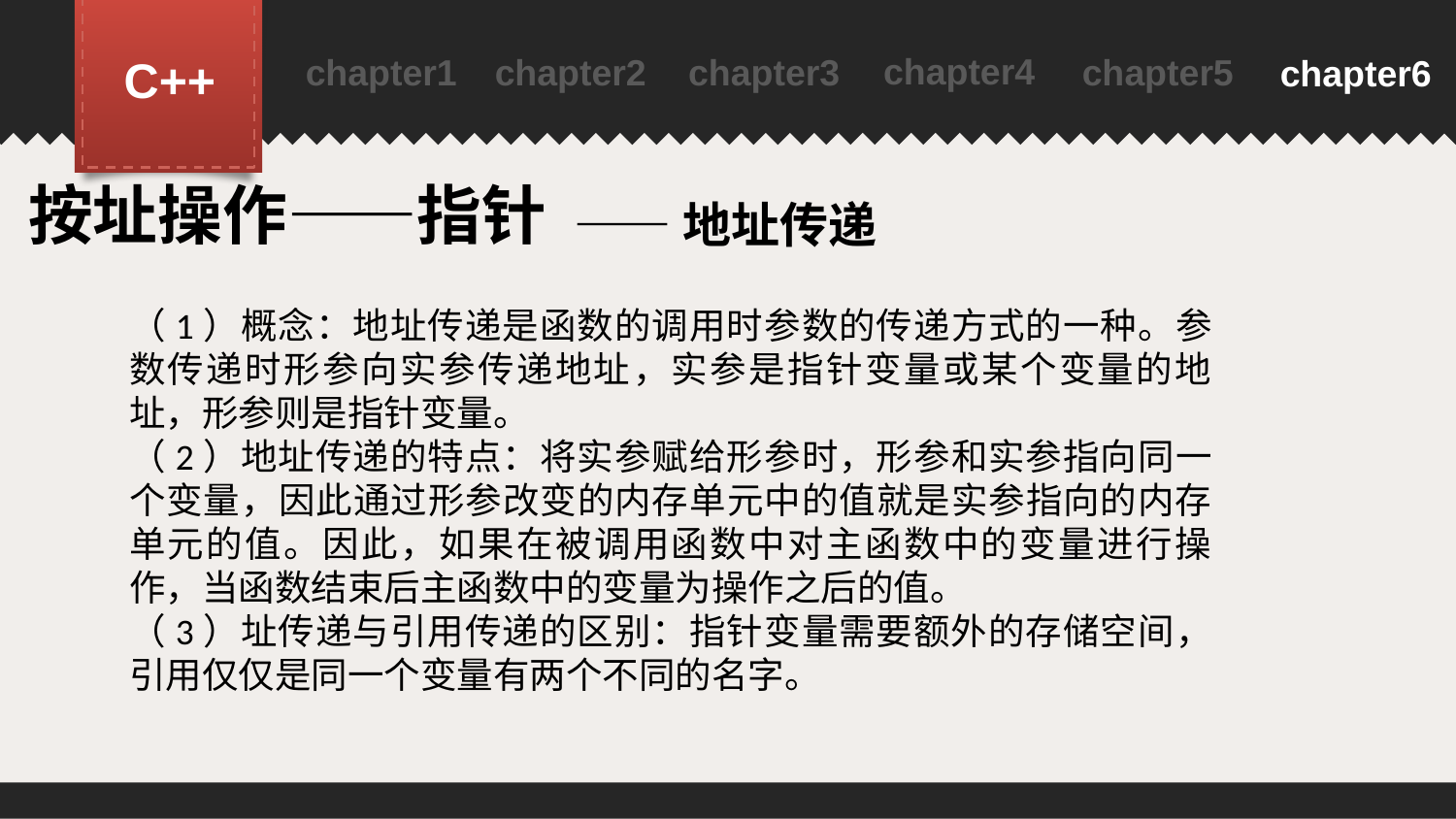

chapter4
C++
chapter1
chapter2
chapter3
chapter5
chapter6
PPT模板下载：www.1ppt.com/moban/     行业PPT模板：www.1ppt.com/hangye/
节日PPT模板：www.1ppt.com/jieri/           PPT素材下载：www.1ppt.com/sucai/
PPT背景图片：www.1ppt.com/beijing/      PPT图表下载：www.1ppt.com/tubiao/
优秀PPT下载：www.1ppt.com/xiazai/        PPT教程： www.1ppt.com/powerpoint/
Word教程： www.1ppt.com/word/              Excel教程：www.1ppt.com/excel/
资料下载：www.1ppt.com/ziliao/                PPT课件下载：www.1ppt.com/kejian/
范文下载：www.1ppt.com/fanwen/             试卷下载：www.1ppt.com/shiti/
教案下载：www.1ppt.com/jiaoan/

按址操作——指针
——地址传递
（1）概念：地址传递是函数的调用时参数的传递方式的一种。参数传递时形参向实参传递地址，实参是指针变量或某个变量的地址，形参则是指针变量。
（2）地址传递的特点：将实参赋给形参时，形参和实参指向同一个变量，因此通过形参改变的内存单元中的值就是实参指向的内存单元的值。因此，如果在被调用函数中对主函数中的变量进行操作，当函数结束后主函数中的变量为操作之后的值。
（3）址传递与引用传递的区别：指针变量需要额外的存储空间，引用仅仅是同一个变量有两个不同的名字。